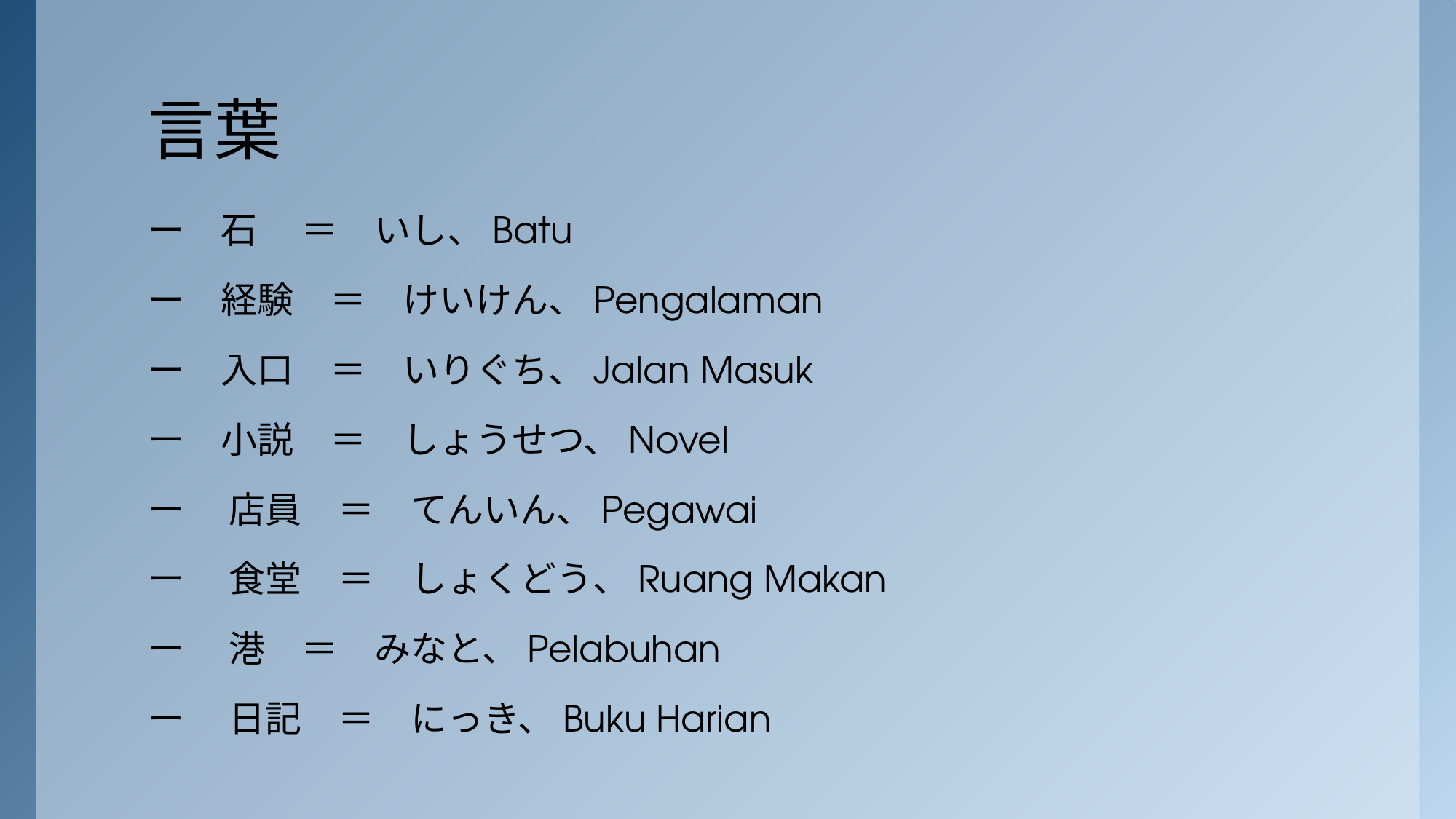

# 言葉
ー　石 　＝　いし、Batu
ー　経験　＝　けいけん、Pengalaman
ー　入口　＝　いりぐち、Jalan Masuk
ー　小説　＝　しょうせつ、Novel
ー　 店員　＝　てんいん、Pegawai
ー　 食堂　＝　しょくどう、Ruang Makan
ー　 港　＝　みなと、Pelabuhan
ー　 日記　＝　にっき、Buku Harian